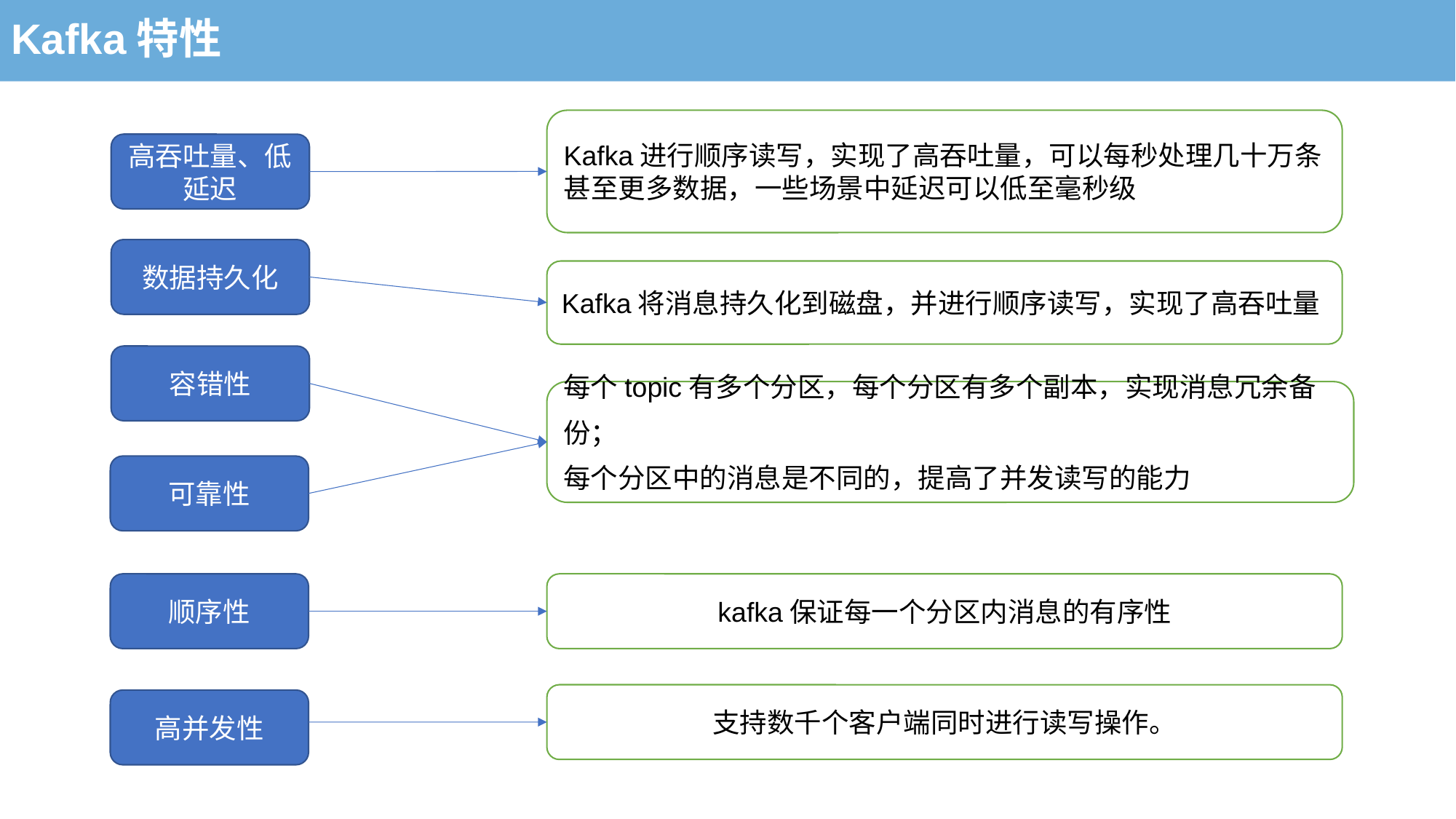

# Kafka特性
Kafka进行顺序读写，实现了高吞吐量，可以每秒处理几十万条甚至更多数据，一些场景中延迟可以低至毫秒级
高吞吐量、低延迟
数据持久化
Kafka将消息持久化到磁盘，并进行顺序读写，实现了高吞吐量
容错性
每个topic有多个分区，每个分区有多个副本，实现消息冗余备份；
每个分区中的消息是不同的，提高了并发读写的能力

可靠性
顺序性
kafka保证每一个分区内消息的有序性
支持数千个客户端同时进行读写操作。
高并发性